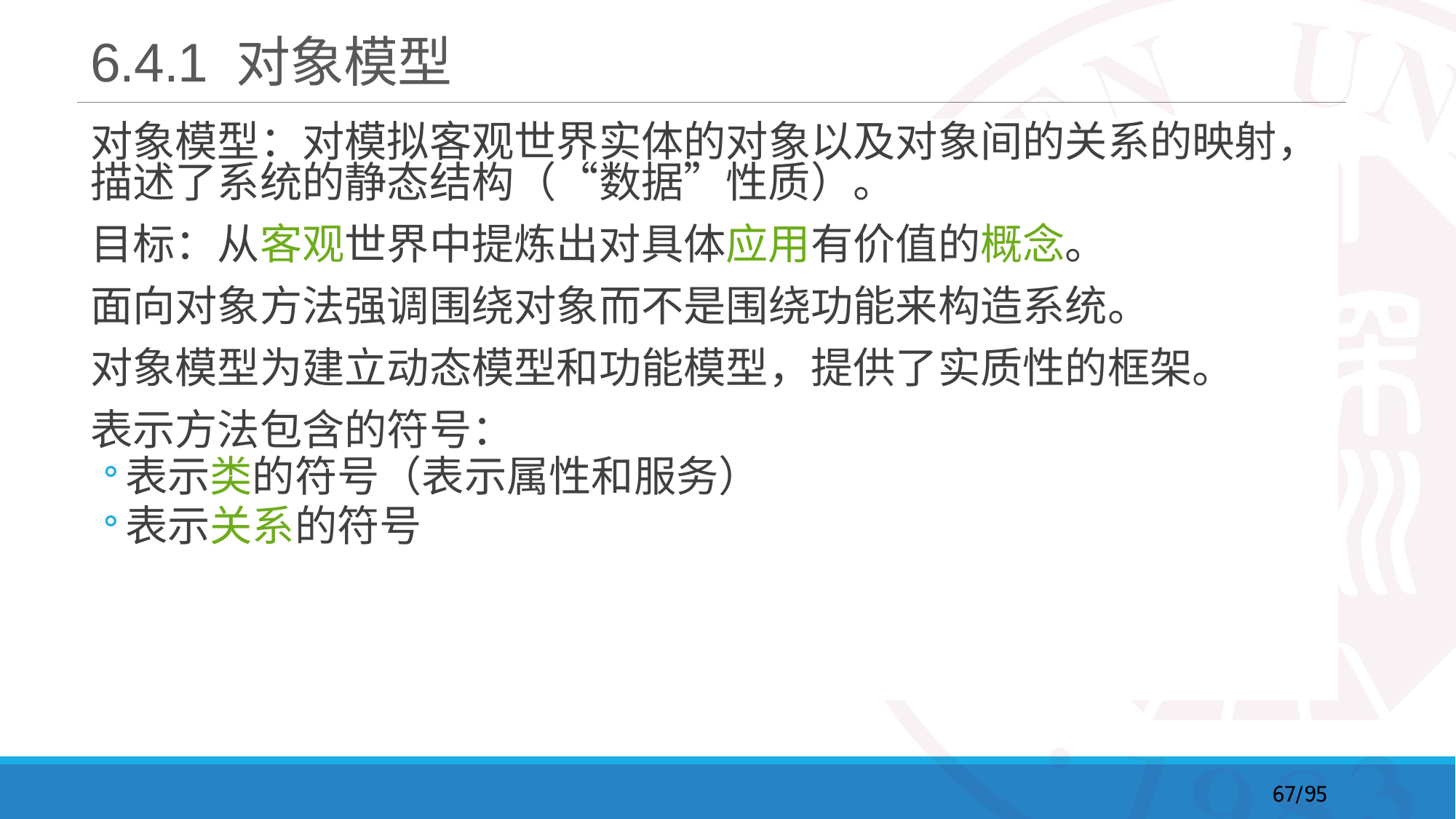

# 6.4.1 对象模型
对象模型：对模拟客观世界实体的对象以及对象间的关系的映射，描述了系统的静态结构（“数据”性质）。
目标：从客观世界中提炼出对具体应用有价值的概念。
面向对象方法强调围绕对象而不是围绕功能来构造系统。
对象模型为建立动态模型和功能模型，提供了实质性的框架。
表示方法包含的符号：
表示类的符号（表示属性和服务）
表示关系的符号
67/95